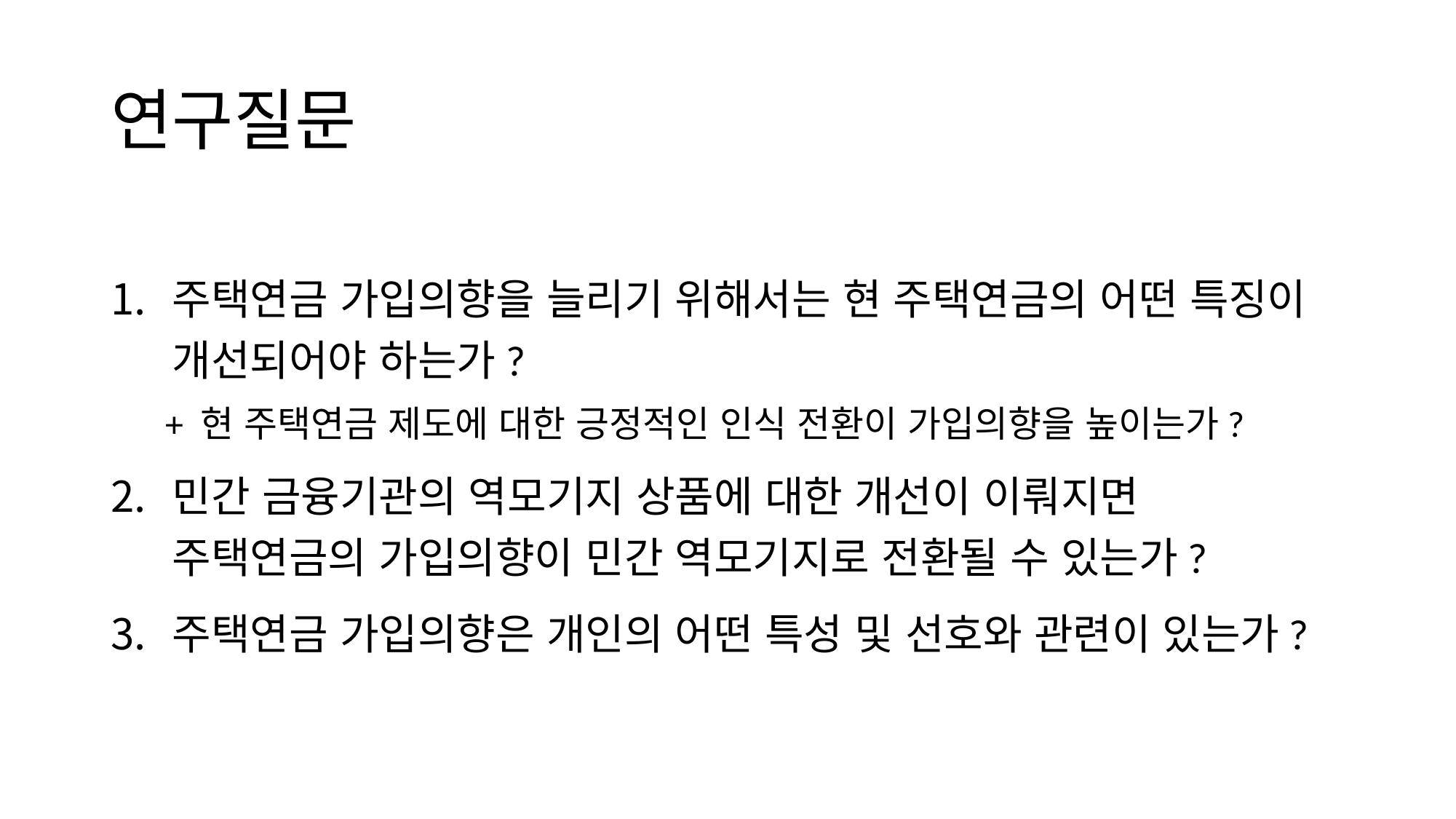

# 연구질문

주택연금 가입의향을 늘리기 위해서는 현 주택연금의 어떤 특징이 개선되어야 하는가?
+ 현 주택연금 제도에 대한 긍정적인 인식 전환이 가입의향을 높이는가?
민간 금융기관의 역모기지 상품에 대한 개선이 이뤄지면 주택연금의 가입의향이 민간 역모기지로 전환될 수 있는가?
주택연금 가입의향은 개인의 어떤 특성 및 선호와 관련이 있는가?